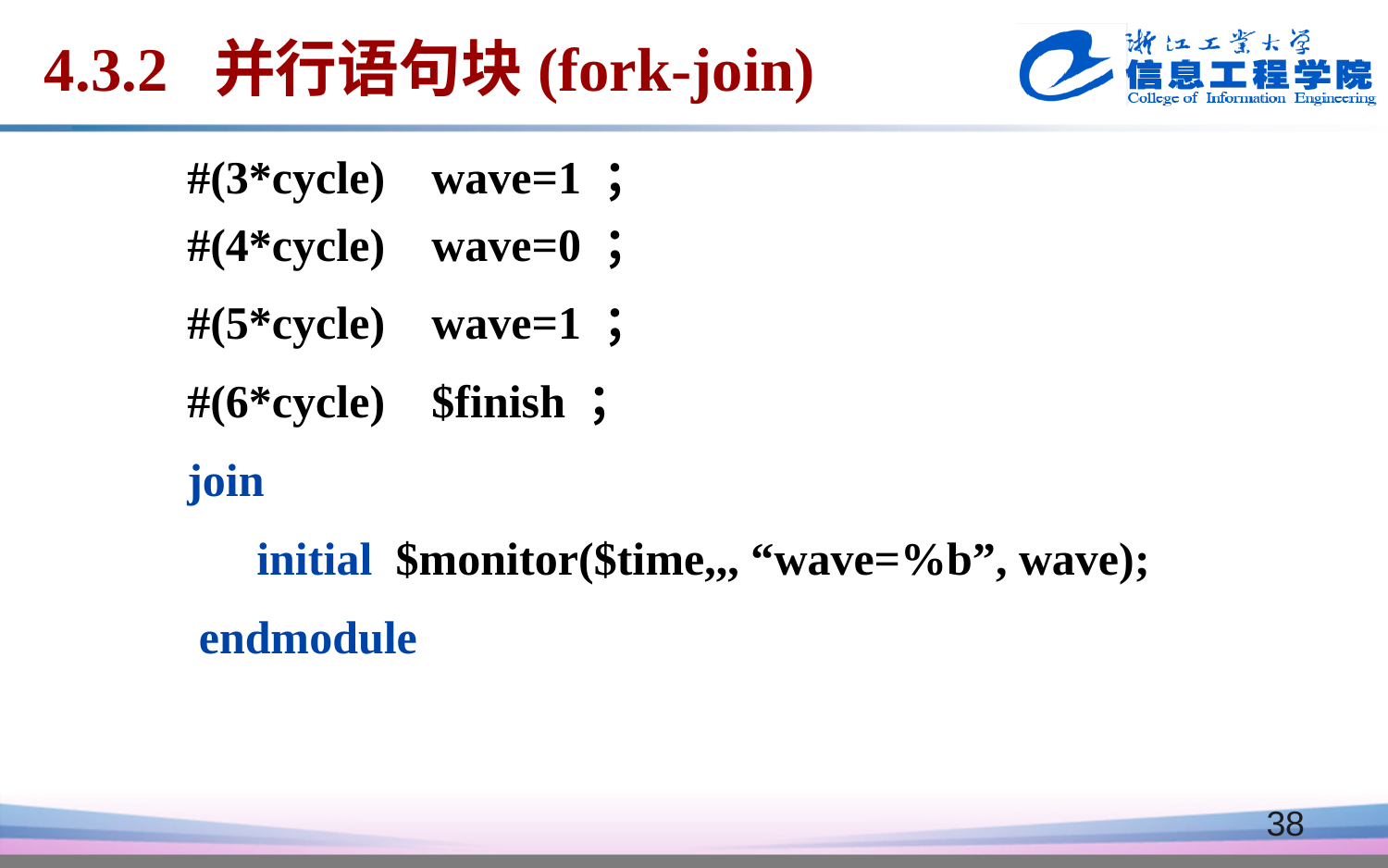

4.3.2  并行语句块(fork-join)
	#(3*cycle)    wave=1 ；
	#(4*cycle)    wave=0 ；
	#(5*cycle)    wave=1 ；
	#(6*cycle)    $finish ；
	join
         initial  $monitor($time,,, “wave=%b”, wave);
    endmodule
38